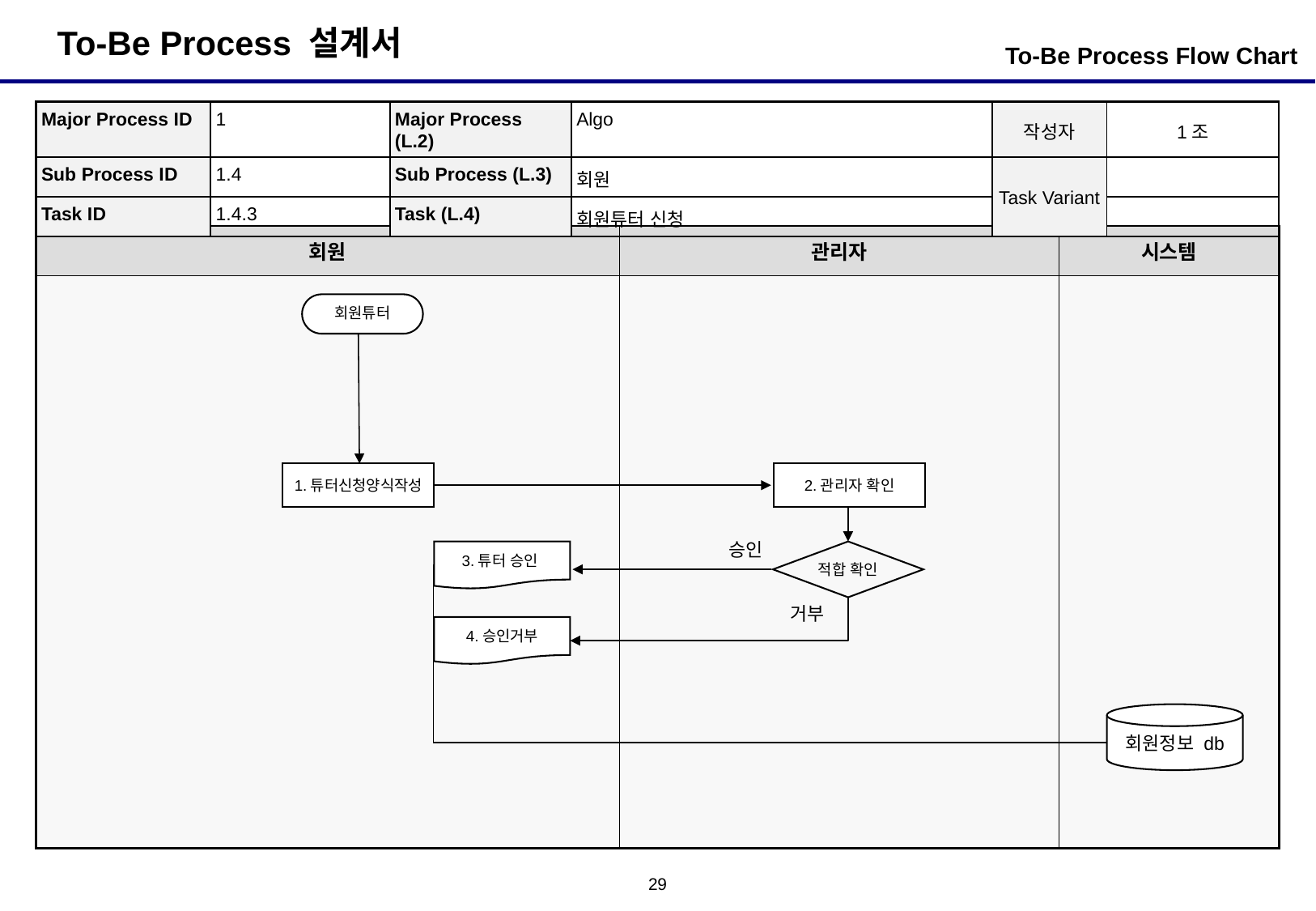

To-Be Process Flow Chart
| Major Process ID | 1 | Major Process (L.2) | Algo | 작성자 | 1조 |
| --- | --- | --- | --- | --- | --- |
| Sub Process ID | 1.4 | Sub Process (L.3) | 회원 | Task Variant |  |
| Task ID | 1.4.3 | Task (L.4) | 회원튜터 신청 |  |  |
| 회원 | 관리자 | 시스템 |
| --- | --- | --- |
|  |  |  |
회원튜터
2.관리자 확인
1.튜터신청양식작성
승인
3.튜터 승인
적합 확인
거부
4.승인거부
회원정보 db